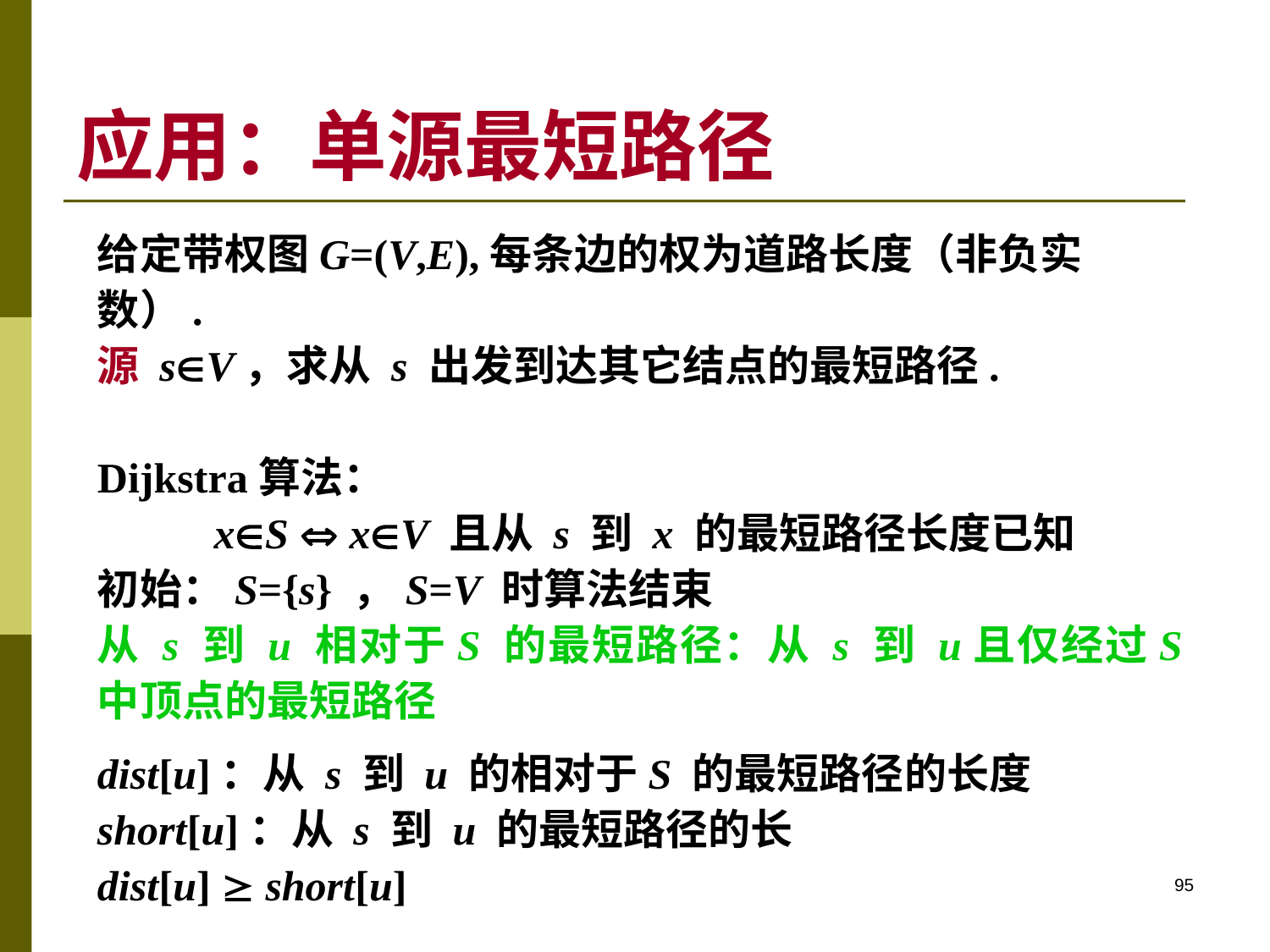

# 应用：单源最短路径
给定带权图G=(V,E),每条边的权为道路长度（非负实数）.
源 s∈V，求从 s 出发到达其它结点的最短路径.

Dijkstra算法：
           x∈S ⇔ x∈V 且从 s 到 x 的最短路径长度已知
初始：S={s} ，S=V 时算法结束
从 s 到 u 相对于S 的最短路径：从 s 到 u且仅经过S 中顶点的最短路径
dist[u]：从 s 到 u 的相对于S 的最短路径的长度
short[u]：从 s 到 u 的最短路径的长
dist[u] ≥ short[u]

95